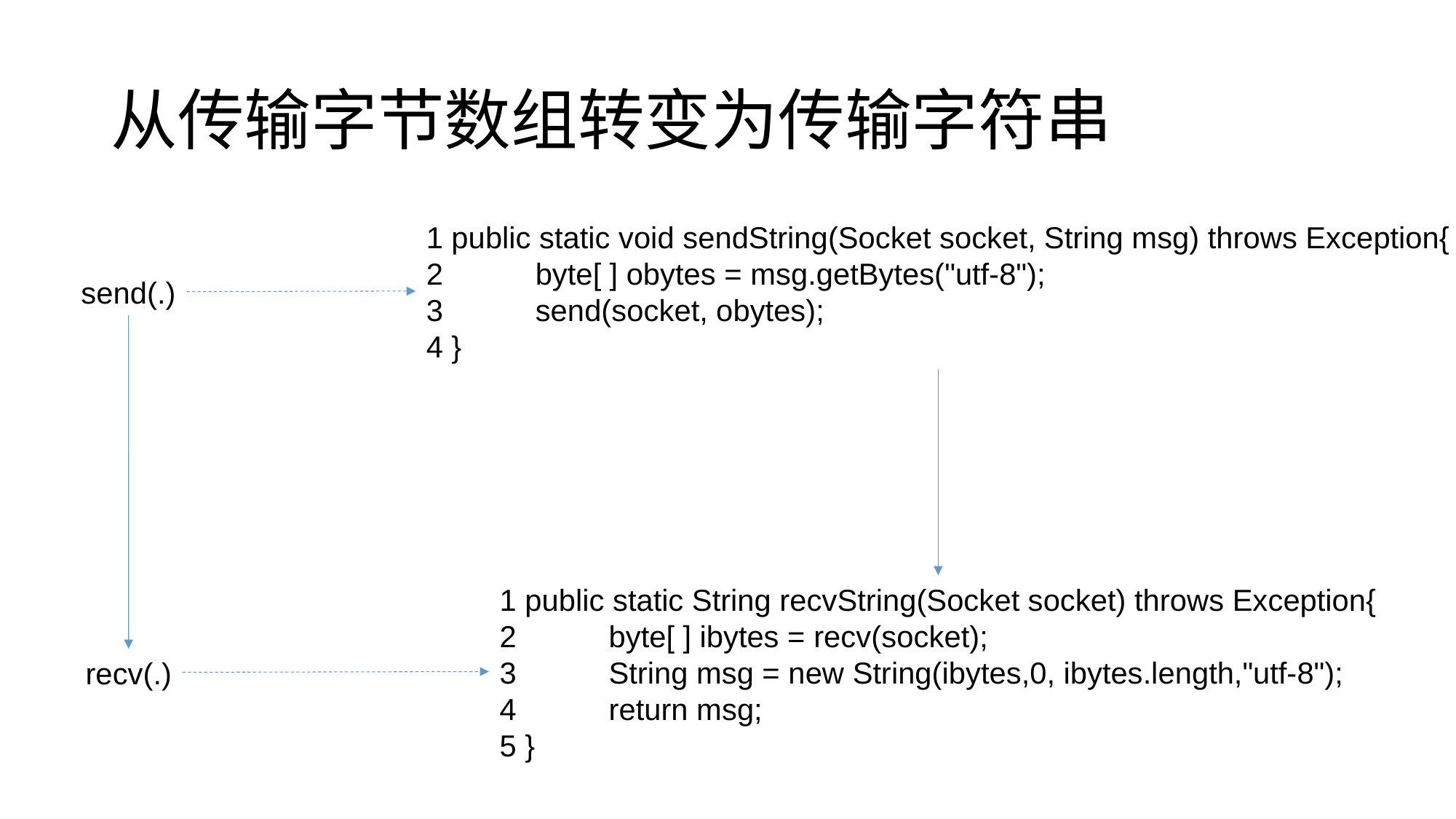

# 从传输字节数组转变为传输字符串
1 public static void sendString(Socket socket, String msg) throws Exception{
2 	byte[ ] obytes = msg.getBytes("utf-8");
3 	send(socket, obytes);
4 }
send(.)
1 public static String recvString(Socket socket) throws Exception{
2 	byte[ ] ibytes = recv(socket);
3 	String msg = new String(ibytes,0, ibytes.length,"utf-8");
4 	return msg;
5 }
recv(.)